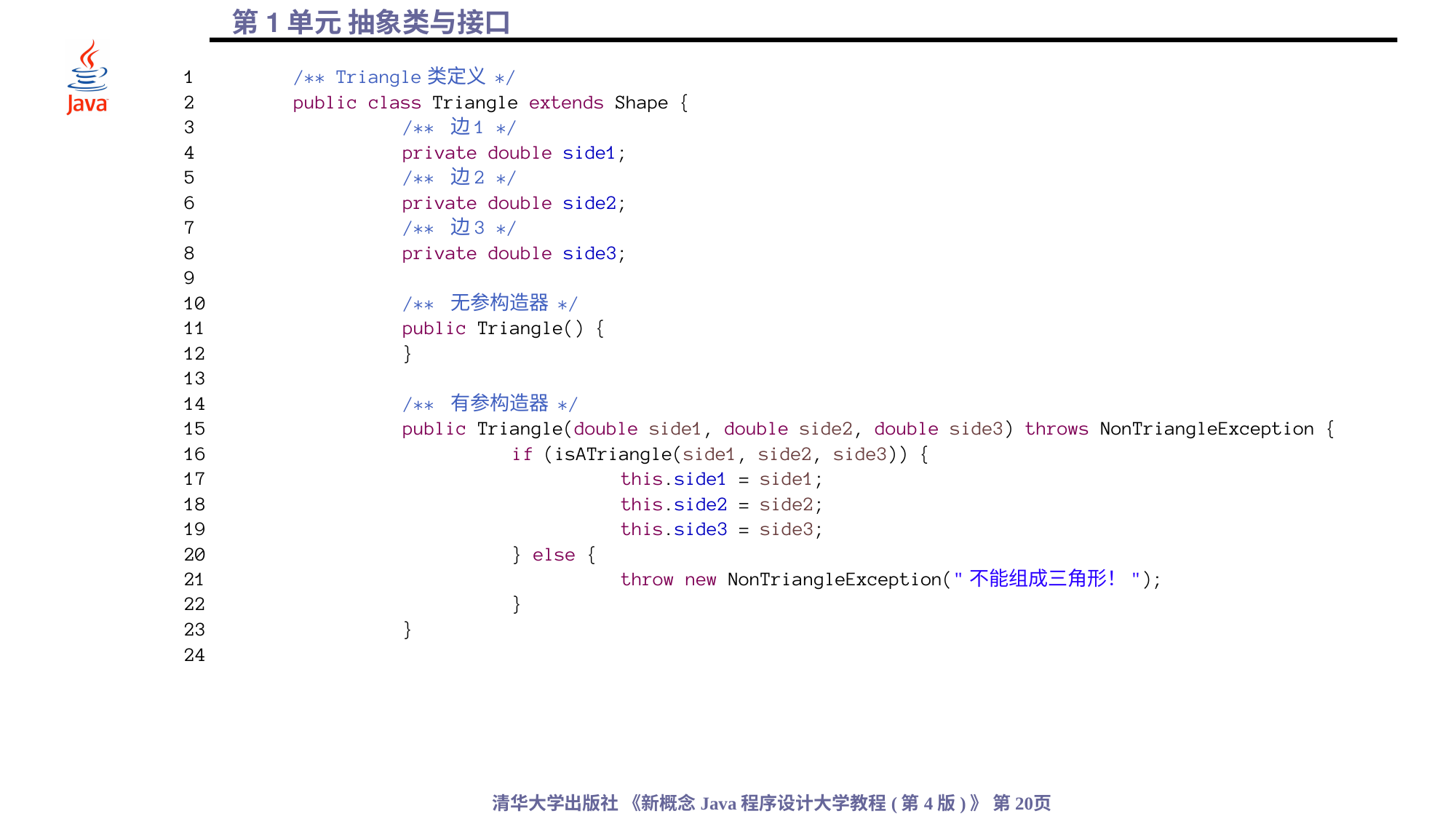

1	/** Triangle类定义 */
2	public class Triangle extends Shape {
3		/** 边1 */
4		private double side1;
5		/** 边2 */
6		private double side2;
7		/** 边3 */
8		private double side3;
9
10		/** 无参构造器 */
11		public Triangle() {
12		}
13
14		/** 有参构造器 */
15		public Triangle(double side1, double side2, double side3) throws NonTriangleException {
16			if (isATriangle(side1, side2, side3)) {
17				this.side1 = side1;
18				this.side2 = side2;
19				this.side3 = side3;
20			} else {
21				throw new NonTriangleException("不能组成三角形！");
22			}
23		}
24